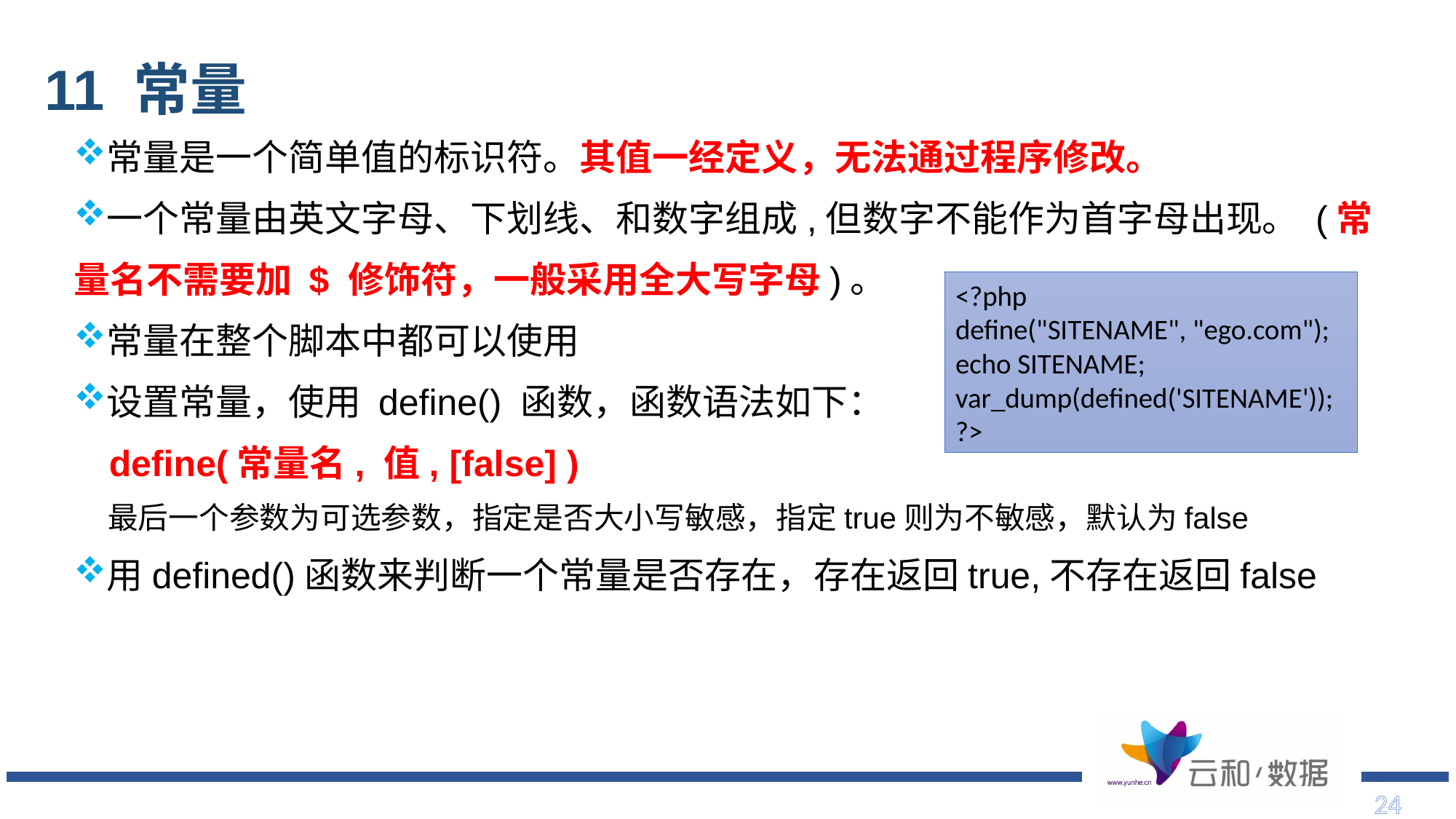

11 常量
常量是一个简单值的标识符。其值一经定义，无法通过程序修改。
一个常量由英文字母、下划线、和数字组成,但数字不能作为首字母出现。 (常量名不需要加 $ 修饰符，一般采用全大写字母)。
常量在整个脚本中都可以使用
设置常量，使用 define() 函数，函数语法如下：
    define(常量名, 值, [false] )
    最后一个参数为可选参数，指定是否大小写敏感，指定true则为不敏感，默认为false
用defined()函数来判断一个常量是否存在，存在返回true,不存在返回false

<?php
define("SITENAME", "ego.com");
echo SITENAME;
var_dump(defined('SITENAME'));
?>